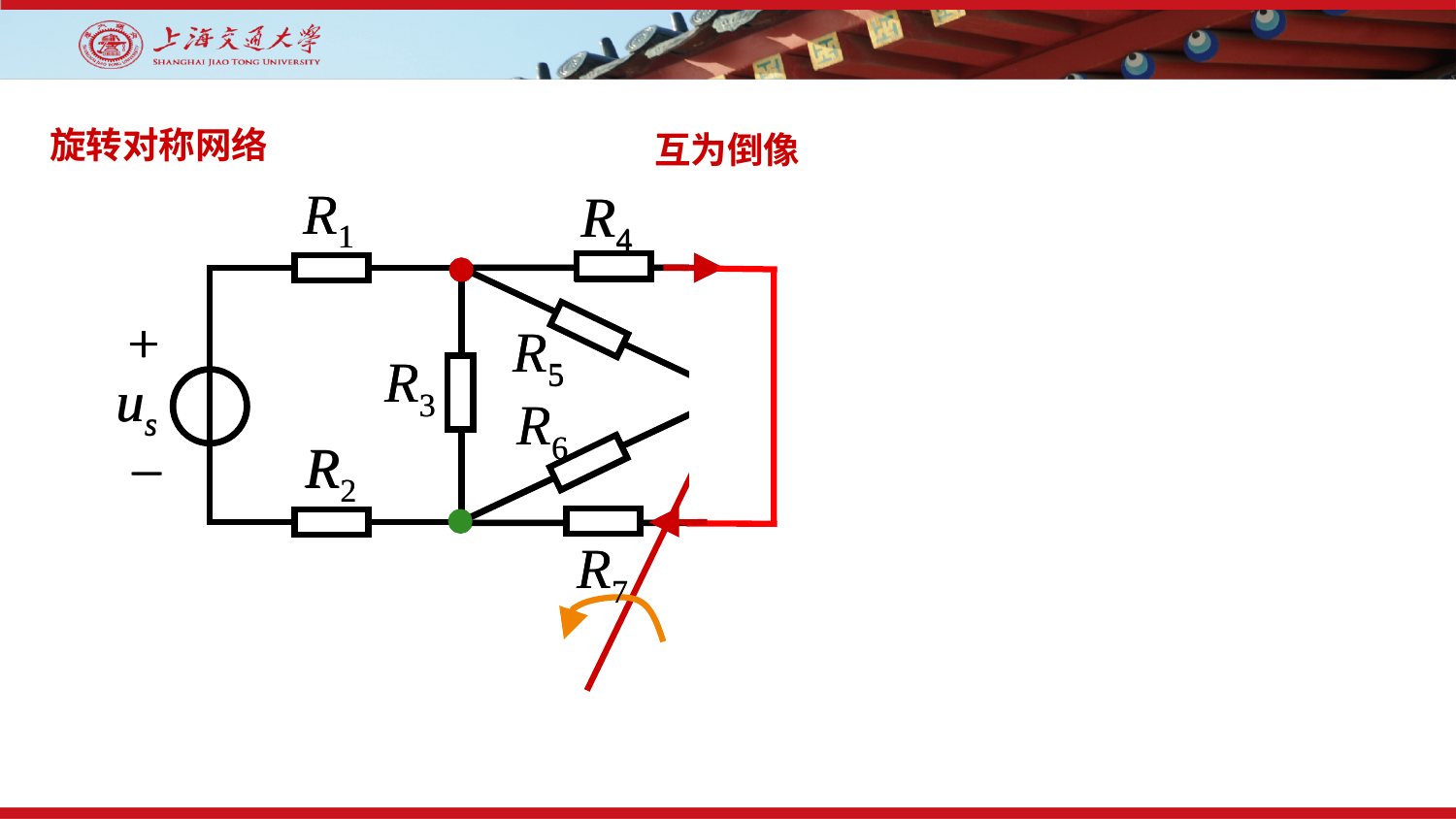

旋转对称网络
互为倒像

R1
R4

+
R5
R3

us

R6
_
R2

R7
R2
R7

_

R6
R3

us

R5
+
R1

R4
R1
R4

+
R5
R3

us

R6
_
R2

R7
R2
R7

_

R6
R3

us

R5
+
R1

R4